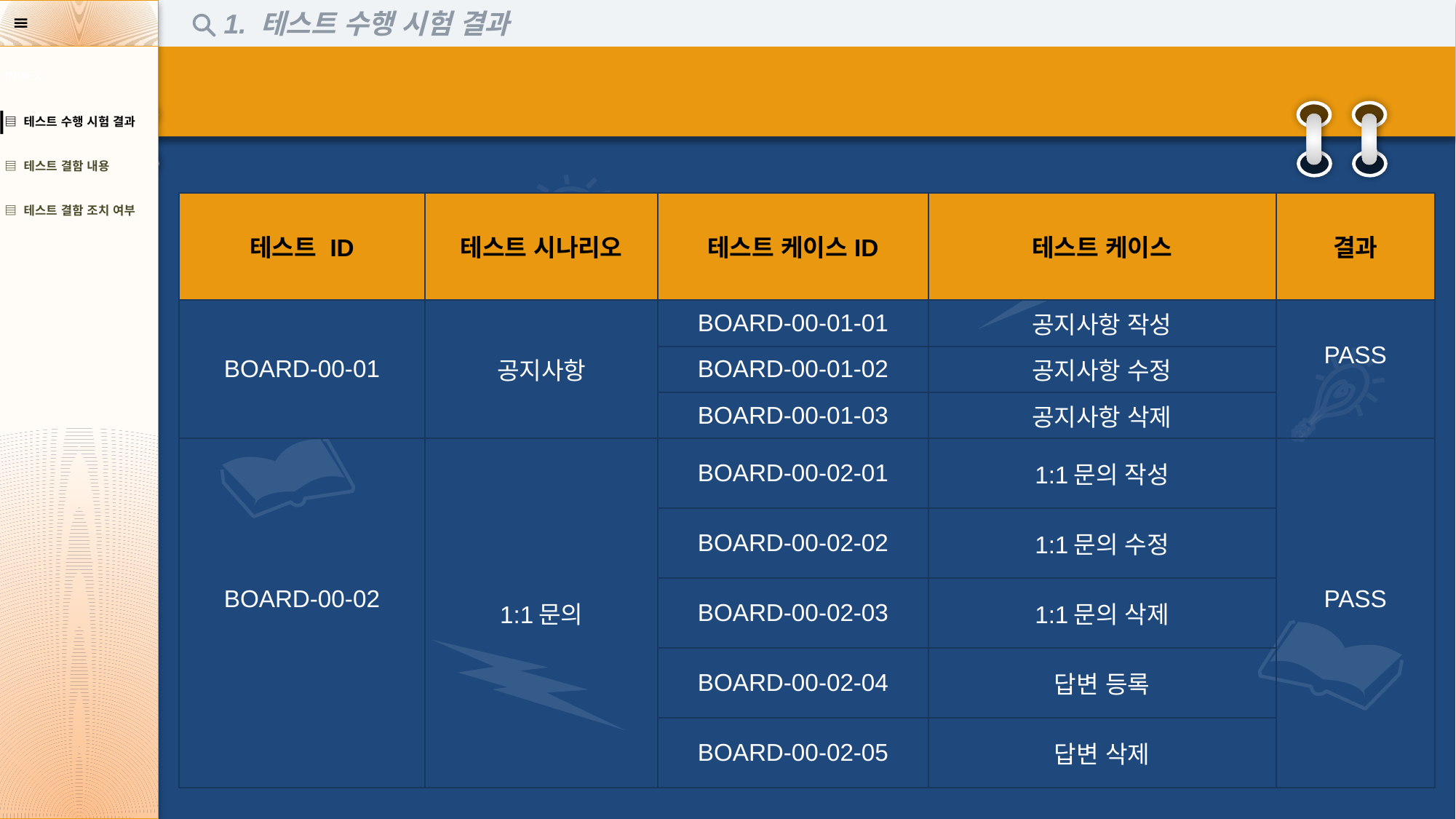

1. 테스트 수행 시험 결과

| INDEX |
| --- |
| ▤ 테스트 수행 시험 결과 |
| ▤ 테스트 결함 내용 |
| ▤ 테스트 결함 조치 여부 |

| 테스트 ID | 테스트 시나리오 | 테스트 케이스ID | 테스트 케이스 | 결과 |
| --- | --- | --- | --- | --- |
| BOARD-00-01 | 공지사항 | BOARD-00-01-01 | 공지사항 작성 | PASS |
|  |  | BOARD-00-01-02 | 공지사항 수정 |  |
|  |  | BOARD-00-01-03 | 공지사항 삭제 |  |
| BOARD-00-02 | 1:1문의 | BOARD-00-02-01 | 1:1문의 작성 | PASS |
|  |  | BOARD-00-02-02 | 1:1문의 수정 |  |
|  |  | BOARD-00-02-03 | 1:1문의 삭제 |  |
|  |  | BOARD-00-02-04 | 답변 등록 |  |
|  |  | BOARD-00-02-05 | 답변 삭제 |  |